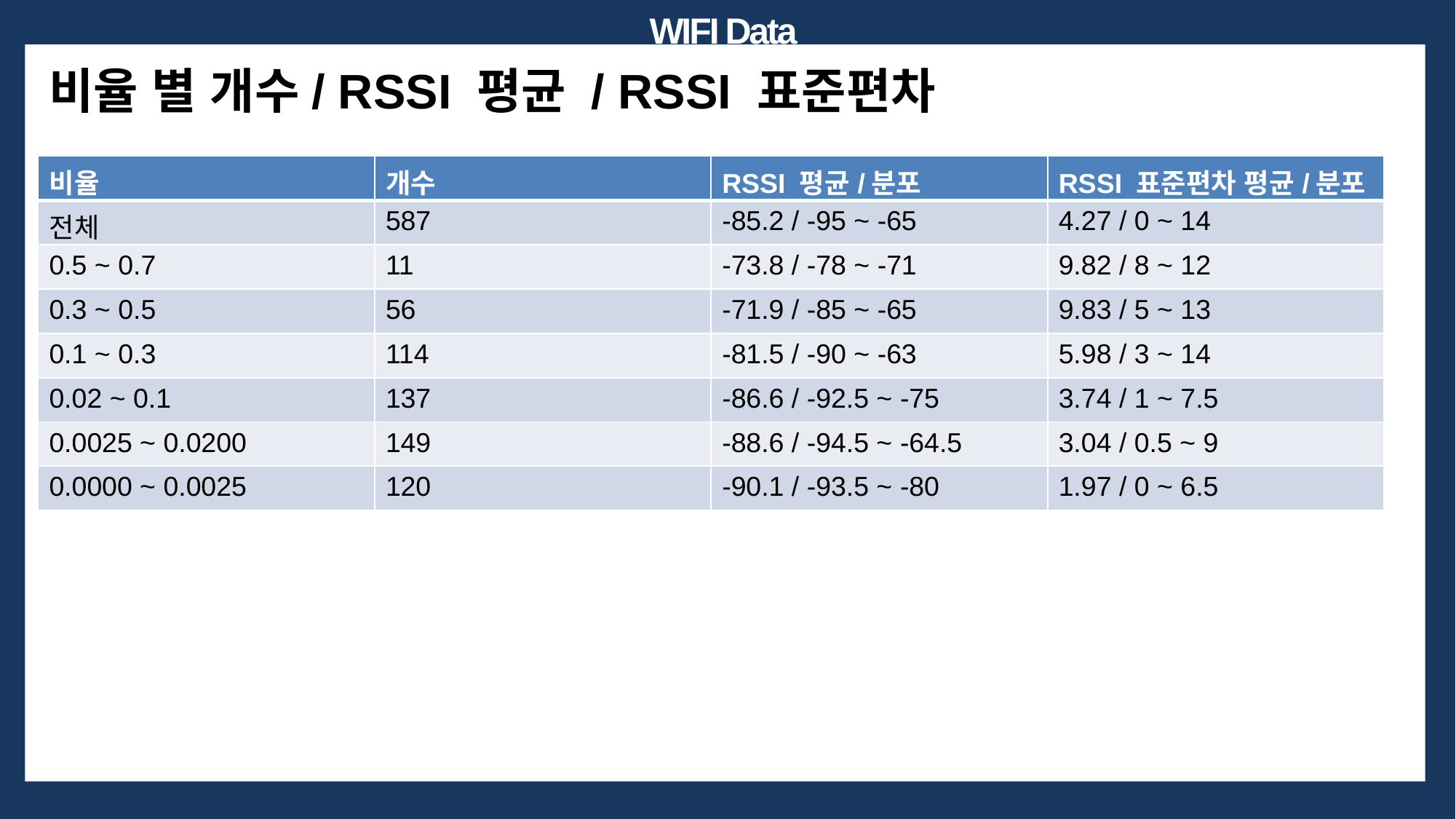

WIFI Data

비율 별 개수/ RSSI 평균 / RSSI 표준편차
| 비율 | 개수 | RSSI 평균/분포 | RSSI 표준편차 평균/분포 |
| --- | --- | --- | --- |
| 전체 | 587 | -85.2 / -95 ~ -65 | 4.27 / 0 ~ 14 |
| 0.5 ~ 0.7 | 11 | -73.8 / -78 ~ -71 | 9.82 / 8 ~ 12 |
| 0.3 ~ 0.5 | 56 | -71.9 / -85 ~ -65 | 9.83 / 5 ~ 13 |
| 0.1 ~ 0.3 | 114 | -81.5 / -90 ~ -63 | 5.98 / 3 ~ 14 |
| 0.02 ~ 0.1 | 137 | -86.6 / -92.5 ~ -75 | 3.74 / 1 ~ 7.5 |
| 0.0025 ~ 0.0200 | 149 | -88.6 / -94.5 ~ -64.5 | 3.04 / 0.5 ~ 9 |
| 0.0000 ~ 0.0025 | 120 | -90.1 / -93.5 ~ -80 | 1.97 / 0 ~ 6.5 |